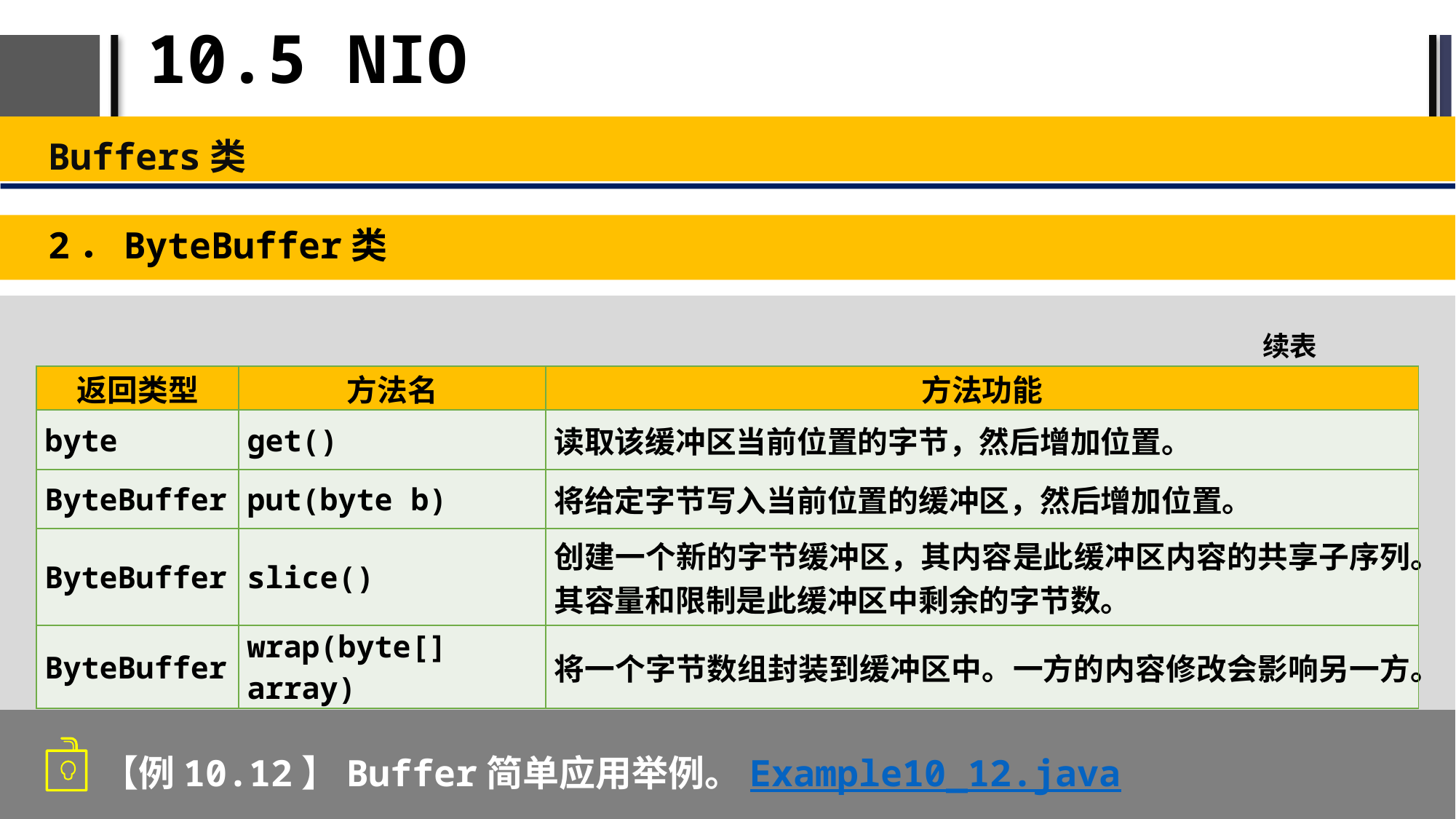

# 10.5 NIO

Buffers类

2．ByteBuffer类

续表
| 返回类型 | 方法名 | 方法功能 |
| --- | --- | --- |
| byte | get() | 读取该缓冲区当前位置的字节，然后增加位置。 |
| ByteBuffer | put(byte b) | 将给定字节写入当前位置的缓冲区，然后增加位置。 |
| ByteBuffer | slice() | 创建一个新的字节缓冲区，其内容是此缓冲区内容的共享子序列。其容量和限制是此缓冲区中剩余的字节数。 |
| ByteBuffer | wrap(byte[] array) | 将一个字节数组封装到缓冲区中。一方的内容修改会影响另一方。 |

【例10.12】Buffer简单应用举例。Example10_12.java